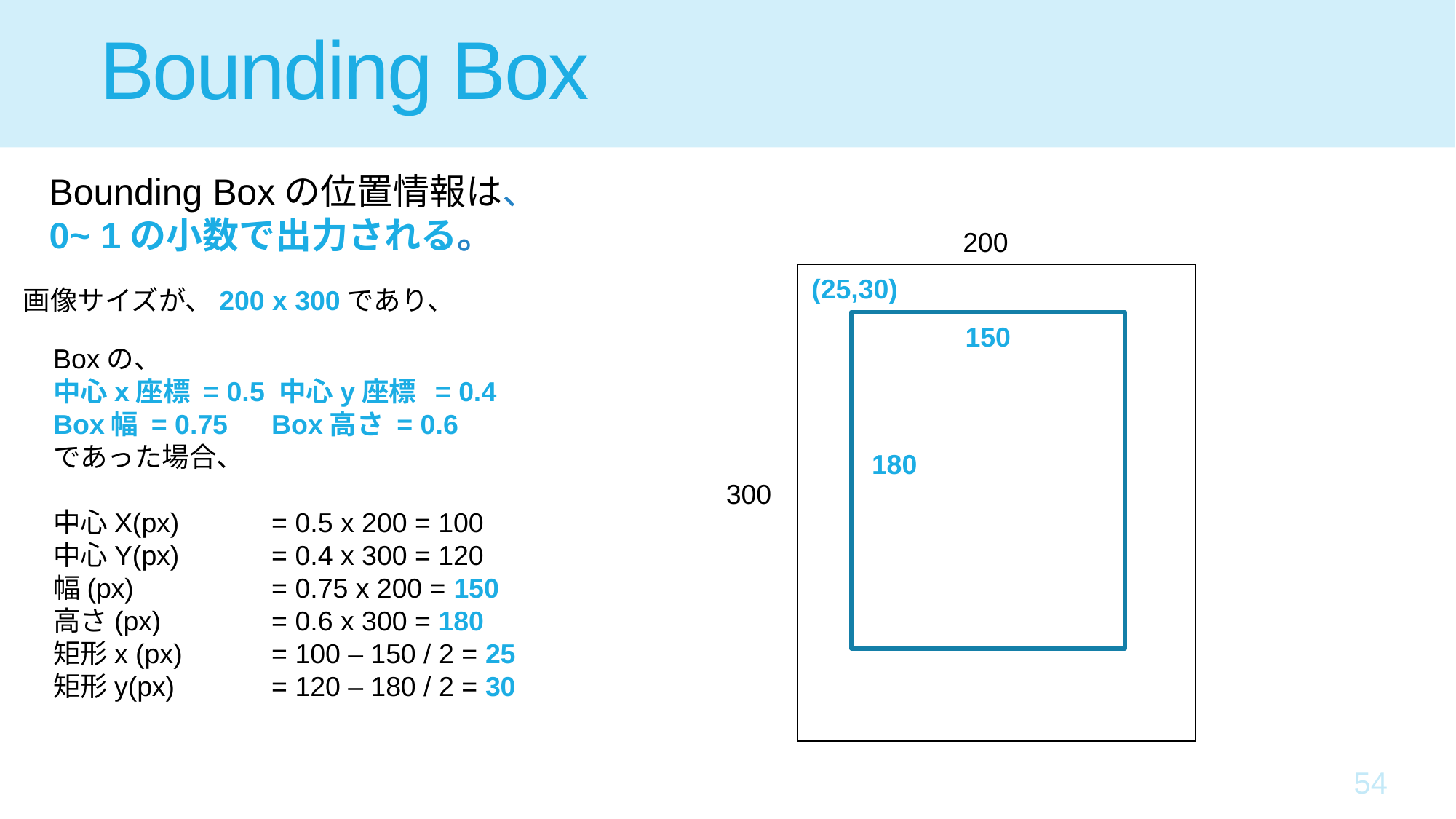

# Bounding Box
Bounding Boxの位置情報は、
0~ 1の小数で出力される。
200

(25,30)
画像サイズが、200 x 300であり、

150
Boxの、
中心x座標 = 0.5 中心y座標  = 0.4
Box幅 = 0.75  	Box高さ = 0.6
であった場合、

中心X(px) 	= 0.5 x 200 = 100
中心Y(px) 	= 0.4 x 300 = 120
幅(px)		= 0.75 x 200 = 150
高さ(px)		= 0.6 x 300 = 180
矩形x (px)	= 100 – 150 / 2 = 25
矩形y(px)	= 120 – 180 / 2 = 30

180
300